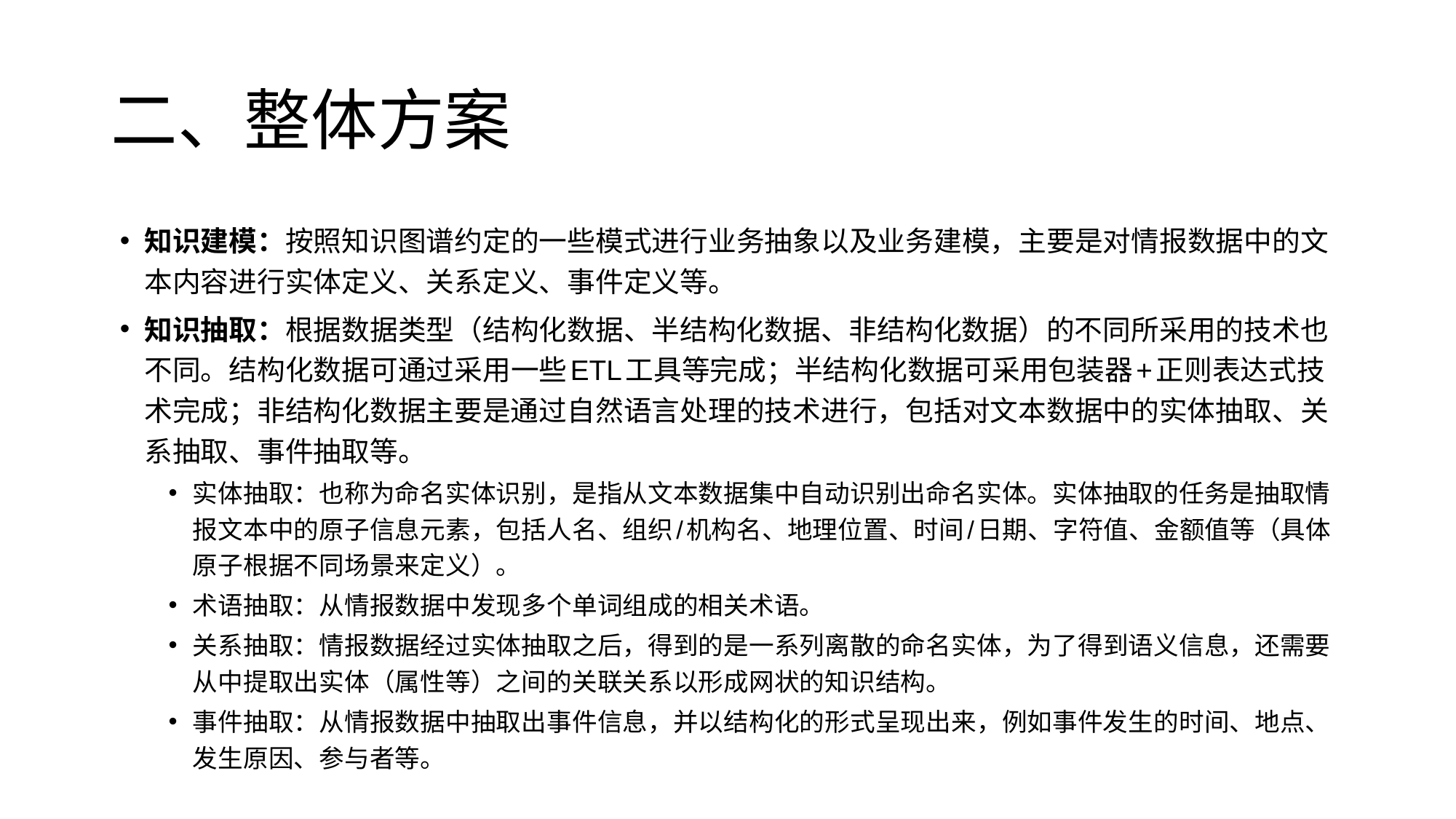

# 二、整体方案
知识建模：按照知识图谱约定的一些模式进行业务抽象以及业务建模，主要是对情报数据中的文本内容进行实体定义、关系定义、事件定义等。
知识抽取：根据数据类型（结构化数据、半结构化数据、非结构化数据）的不同所采用的技术也不同。结构化数据可通过采用一些ETL工具等完成；半结构化数据可采用包装器+正则表达式技术完成；非结构化数据主要是通过自然语言处理的技术进行，包括对文本数据中的实体抽取、关系抽取、事件抽取等。
实体抽取：也称为命名实体识别，是指从文本数据集中自动识别出命名实体。实体抽取的任务是抽取情报文本中的原子信息元素，包括人名、组织/机构名、地理位置、时间/日期、字符值、金额值等（具体原子根据不同场景来定义）。
术语抽取：从情报数据中发现多个单词组成的相关术语。
关系抽取：情报数据经过实体抽取之后，得到的是一系列离散的命名实体，为了得到语义信息，还需要从中提取出实体（属性等）之间的关联关系以形成网状的知识结构。
事件抽取：从情报数据中抽取出事件信息，并以结构化的形式呈现出来，例如事件发生的时间、地点、发生原因、参与者等。